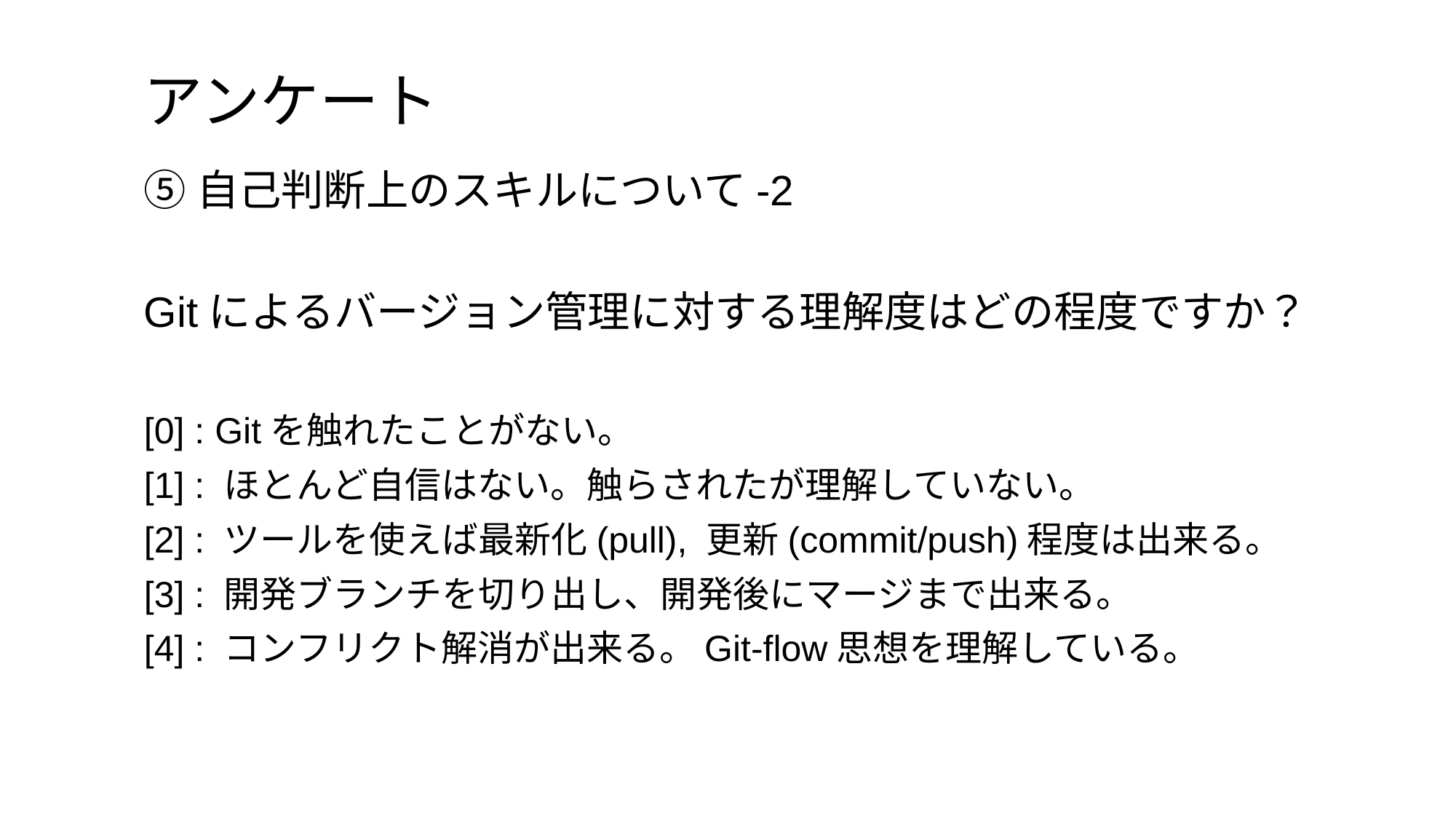

# アンケート
⑤自己判断上のスキルについて-2

Gitによるバージョン管理に対する理解度はどの程度ですか？

[0] : Gitを触れたことがない。
[1] : ほとんど自信はない。触らされたが理解していない。
[2] : ツールを使えば最新化(pull), 更新(commit/push)程度は出来る。
[3] : 開発ブランチを切り出し、開発後にマージまで出来る。
[4] : コンフリクト解消が出来る。Git-flow思想を理解している。